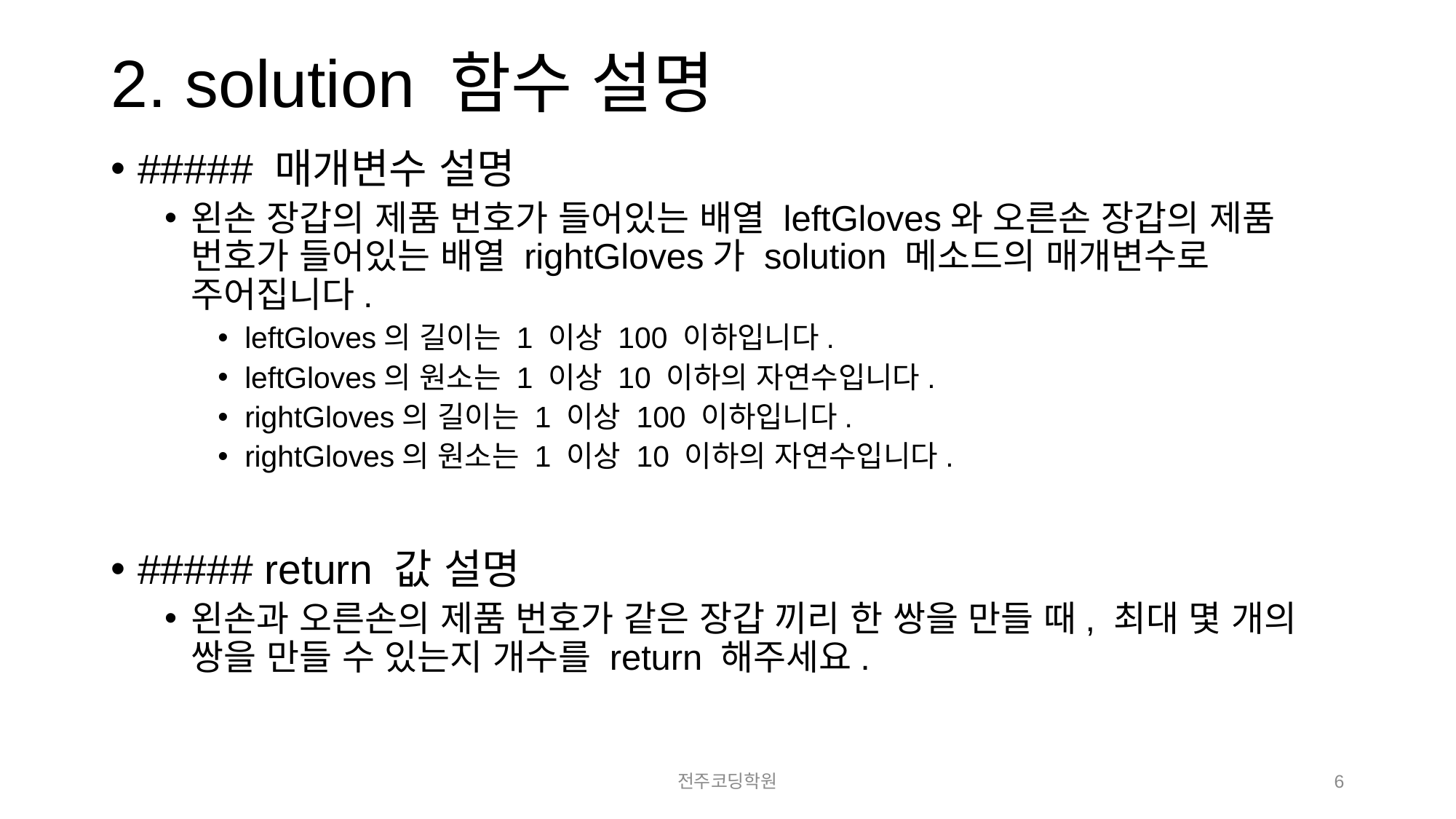

# 2. solution 함수 설명
##### 매개변수 설명
왼손 장갑의 제품 번호가 들어있는 배열 leftGloves와 오른손 장갑의 제품 번호가 들어있는 배열 rightGloves가 solution 메소드의 매개변수로 주어집니다.
leftGloves의 길이는 1 이상 100 이하입니다.
leftGloves의 원소는 1 이상 10 이하의 자연수입니다.
rightGloves의 길이는 1 이상 100 이하입니다.
rightGloves의 원소는 1 이상 10 이하의 자연수입니다.

##### return 값 설명
왼손과 오른손의 제품 번호가 같은 장갑 끼리 한 쌍을 만들 때, 최대 몇 개의 쌍을 만들 수 있는지 개수를 return 해주세요.
전주코딩학원
6